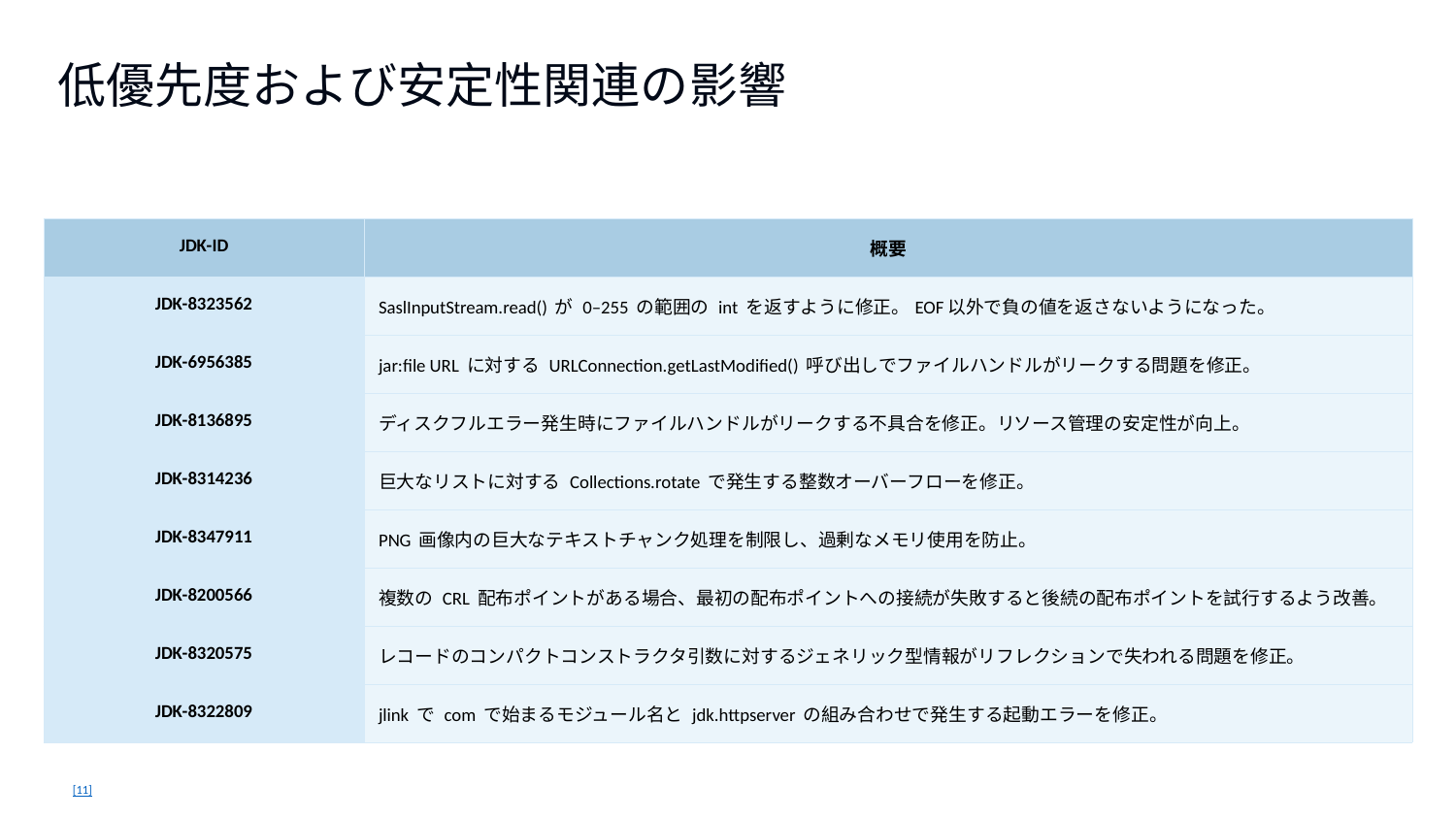

低優先度および安定性関連の影響
| JDK-ID | 概要 |
| --- | --- |
| JDK-8323562 | SaslInputStream.read() が 0–255 の範囲の int を返すように修正。EOF以外で負の値を返さないようになった。 |
| JDK-6956385 | jar:file URL に対する URLConnection.getLastModified() 呼び出しでファイルハンドルがリークする問題を修正。 |
| JDK-8136895 | ディスクフルエラー発生時にファイルハンドルがリークする不具合を修正。リソース管理の安定性が向上。 |
| JDK-8314236 | 巨大なリストに対する Collections.rotate で発生する整数オーバーフローを修正。 |
| JDK-8347911 | PNG 画像内の巨大なテキストチャンク処理を制限し、過剰なメモリ使用を防止。 |
| JDK-8200566 | 複数の CRL 配布ポイントがある場合、最初の配布ポイントへの接続が失敗すると後続の配布ポイントを試行するよう改善。 |
| JDK-8320575 | レコードのコンパクトコンストラクタ引数に対するジェネリック型情報がリフレクションで失われる問題を修正。 |
| JDK-8322809 | jlink で com で始まるモジュール名と jdk.httpserver の組み合わせで発生する起動エラーを修正。 |
[11]